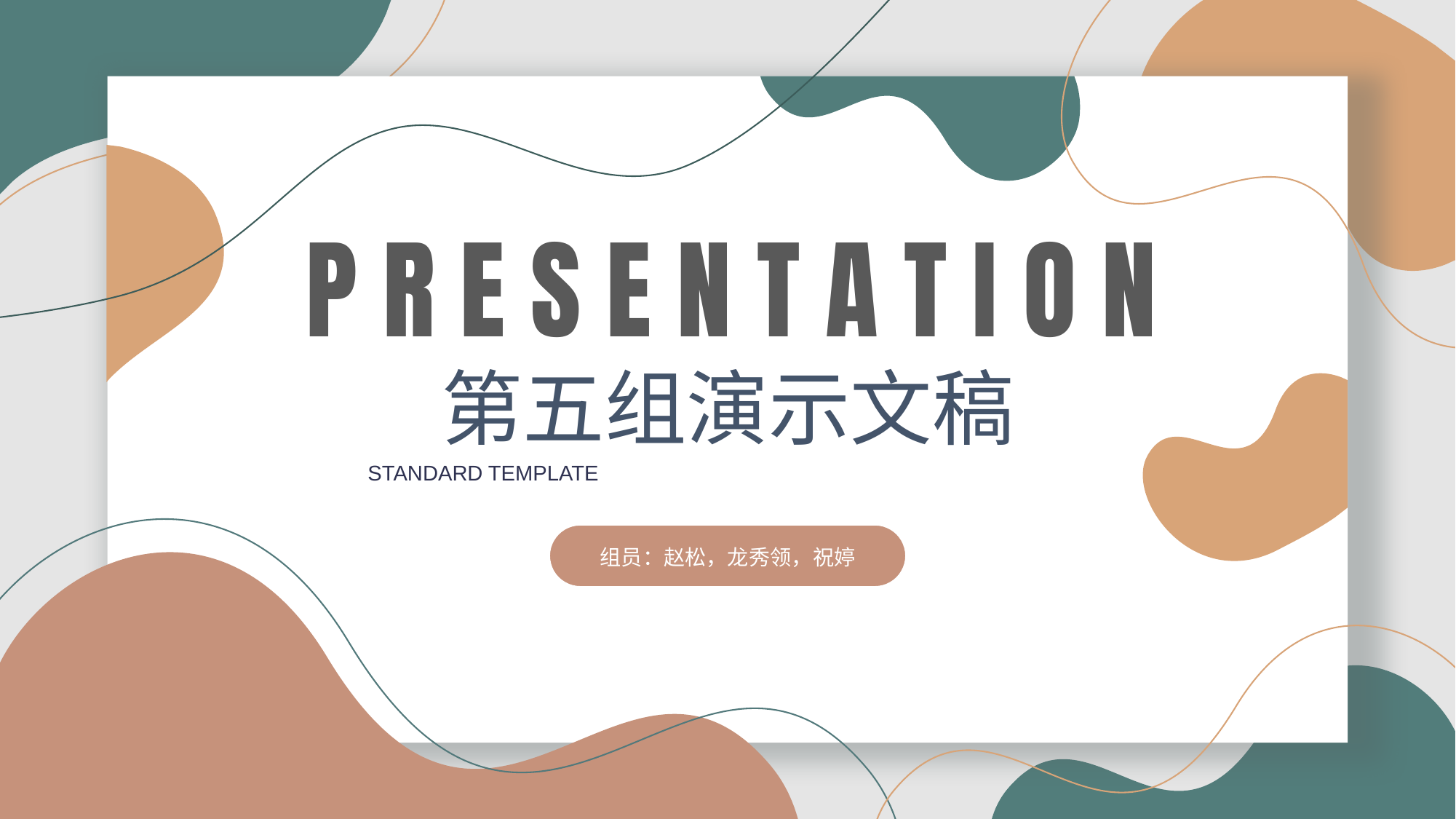

P R E S E N T A T I O N

第五组演示文稿

STANDARD TEMPLATE

组员：赵松，龙秀领，祝婷